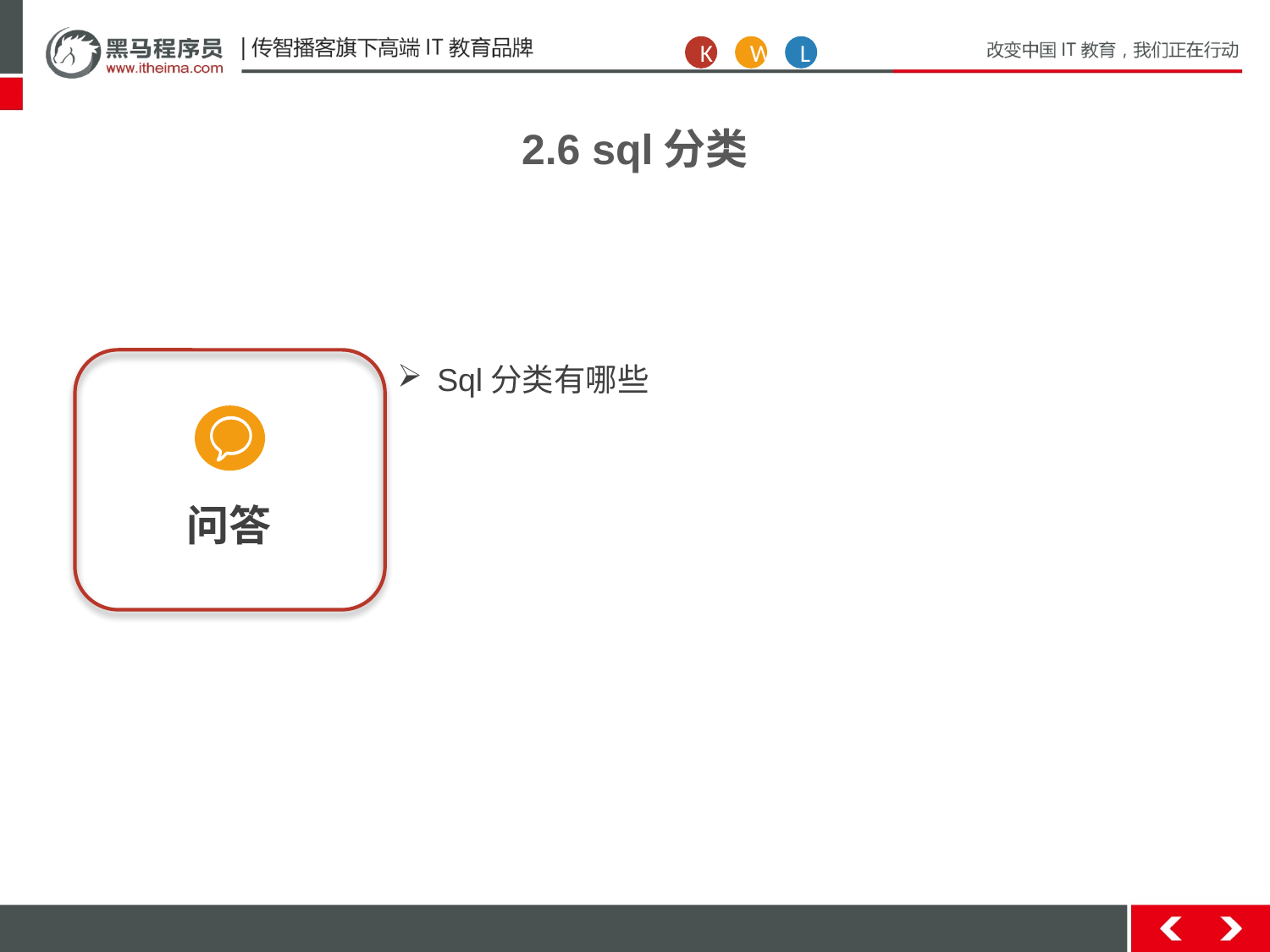

K
W
L
2.6 sql分类

问答
Sql分类有哪些